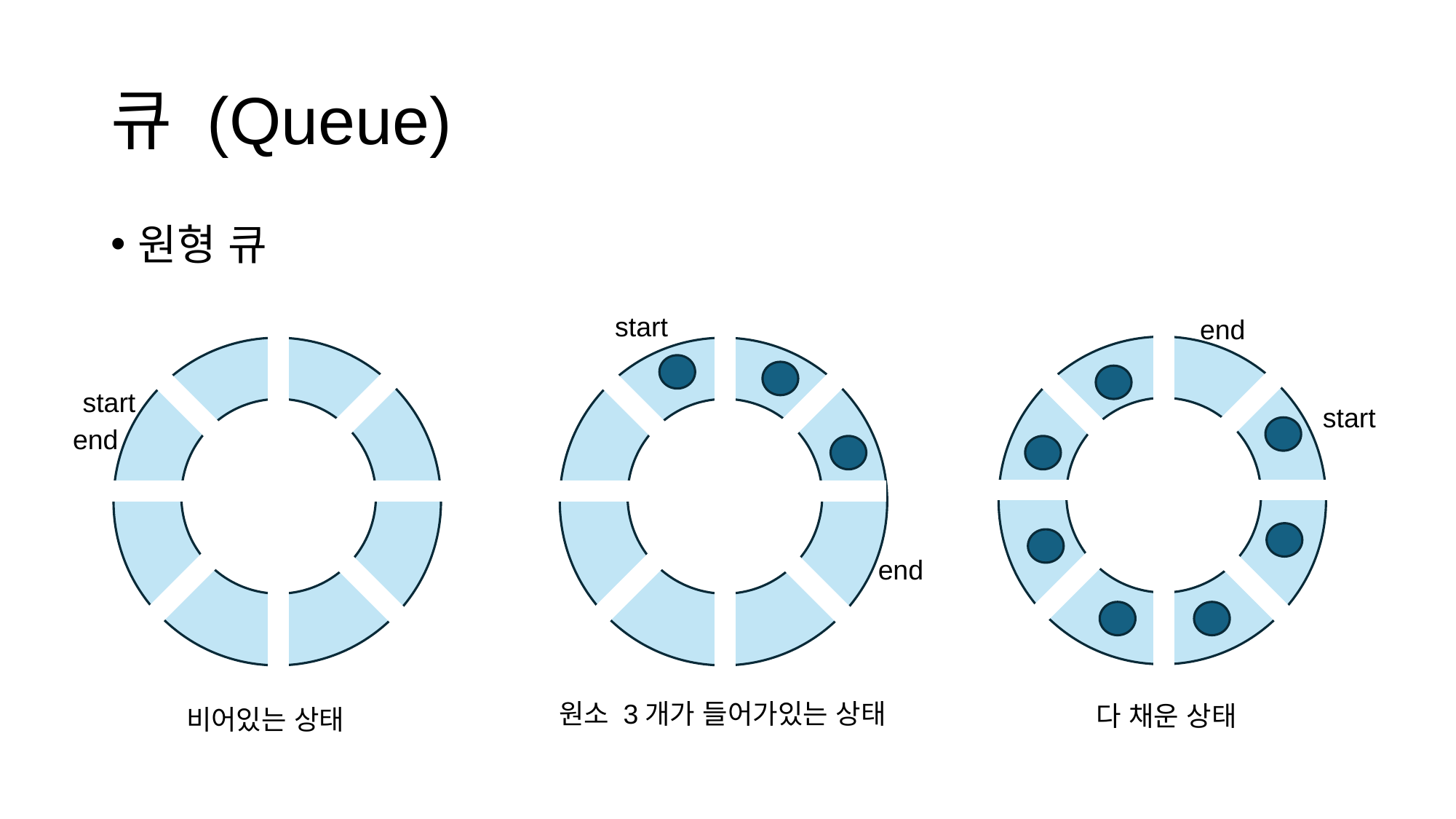

# 큐 (Queue)
원형 큐

start
end

start
start

end

end

원소 3개가 들어가있는 상태
다 채운 상태
비어있는 상태